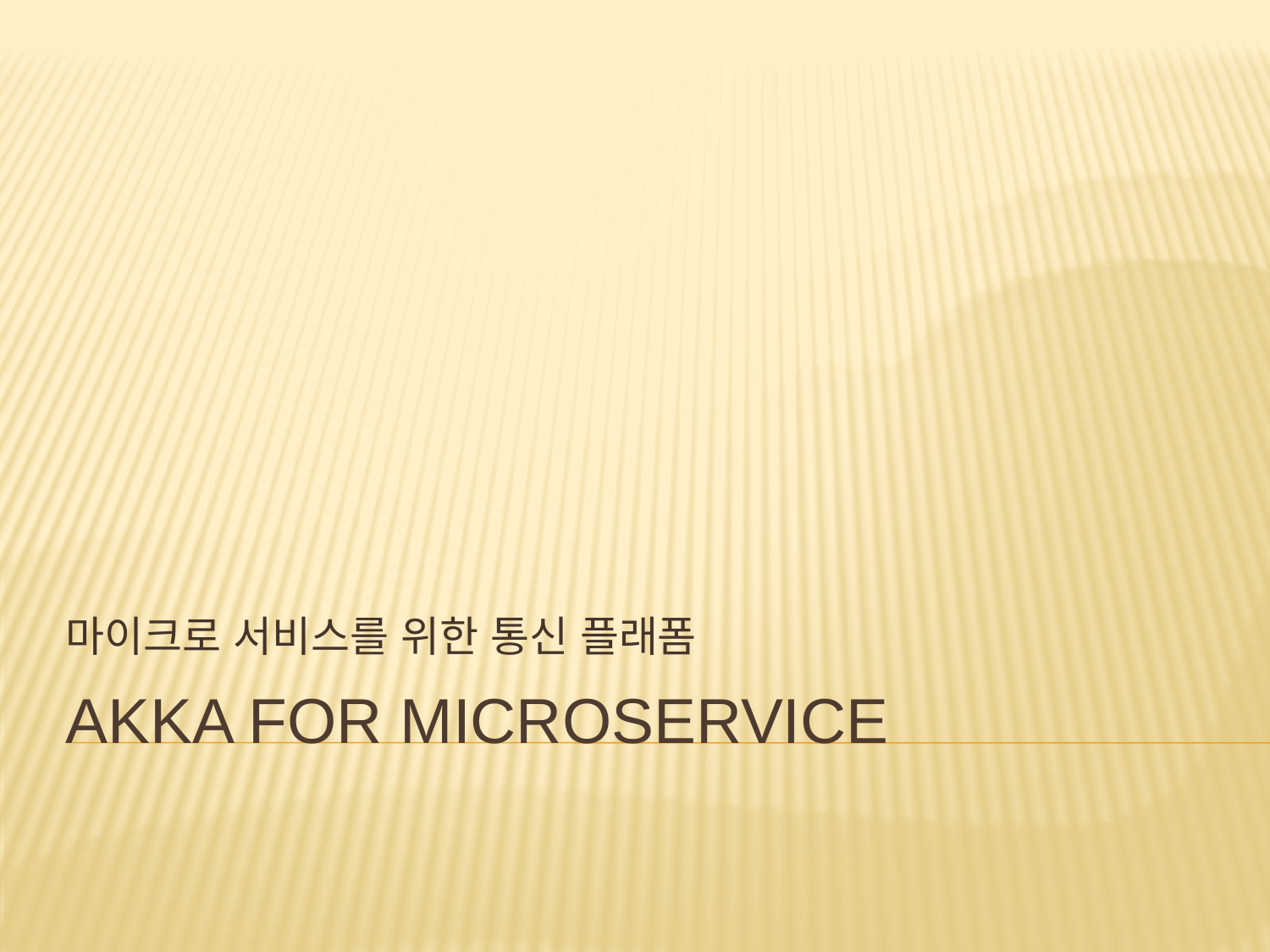

마이크로 서비스를 위한 통신 플래폼
# Akka for microservice